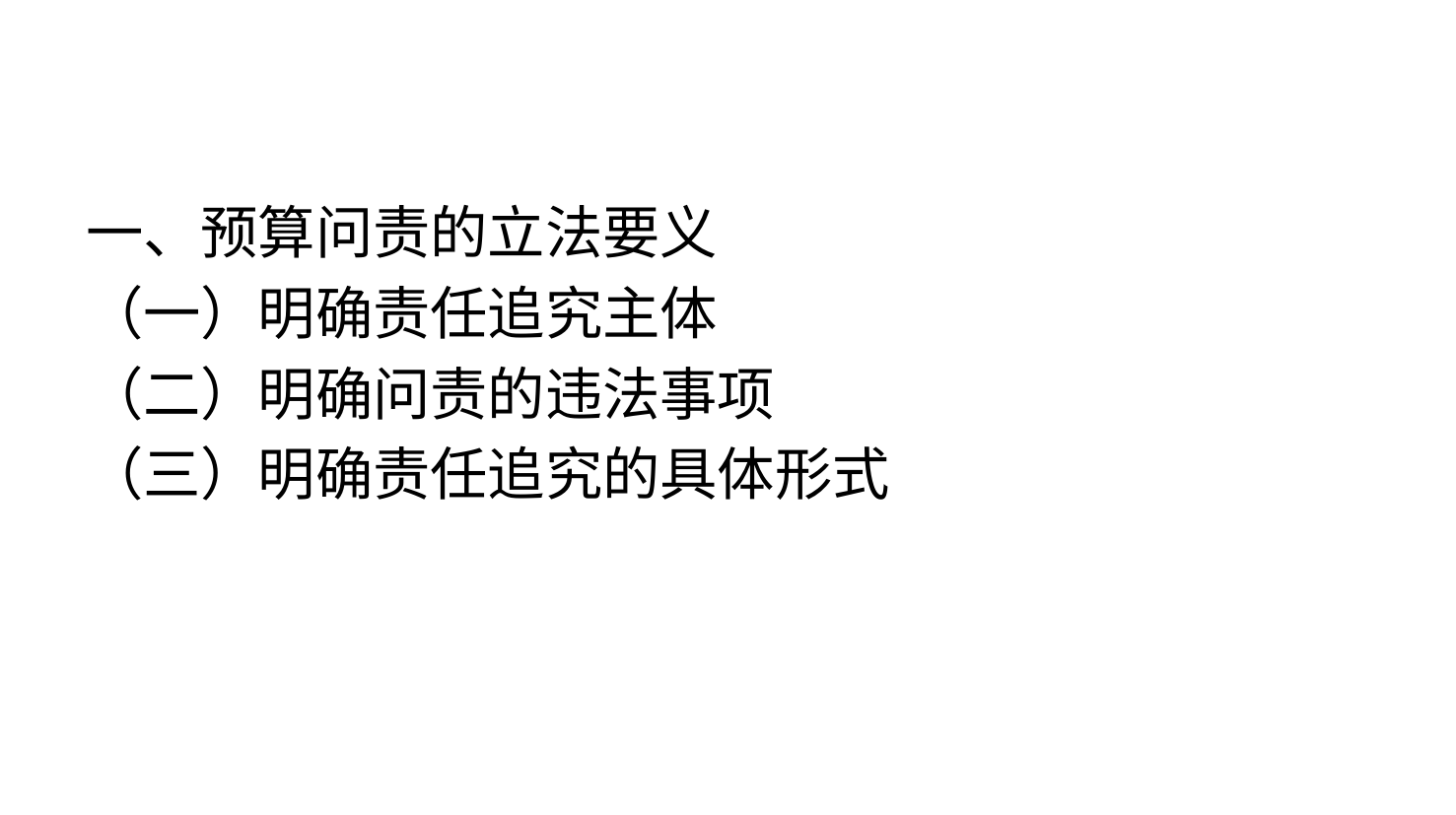

#
一、预算问责的立法要义
（一）明确责任追究主体
（二）明确问责的违法事项
（三）明确责任追究的具体形式